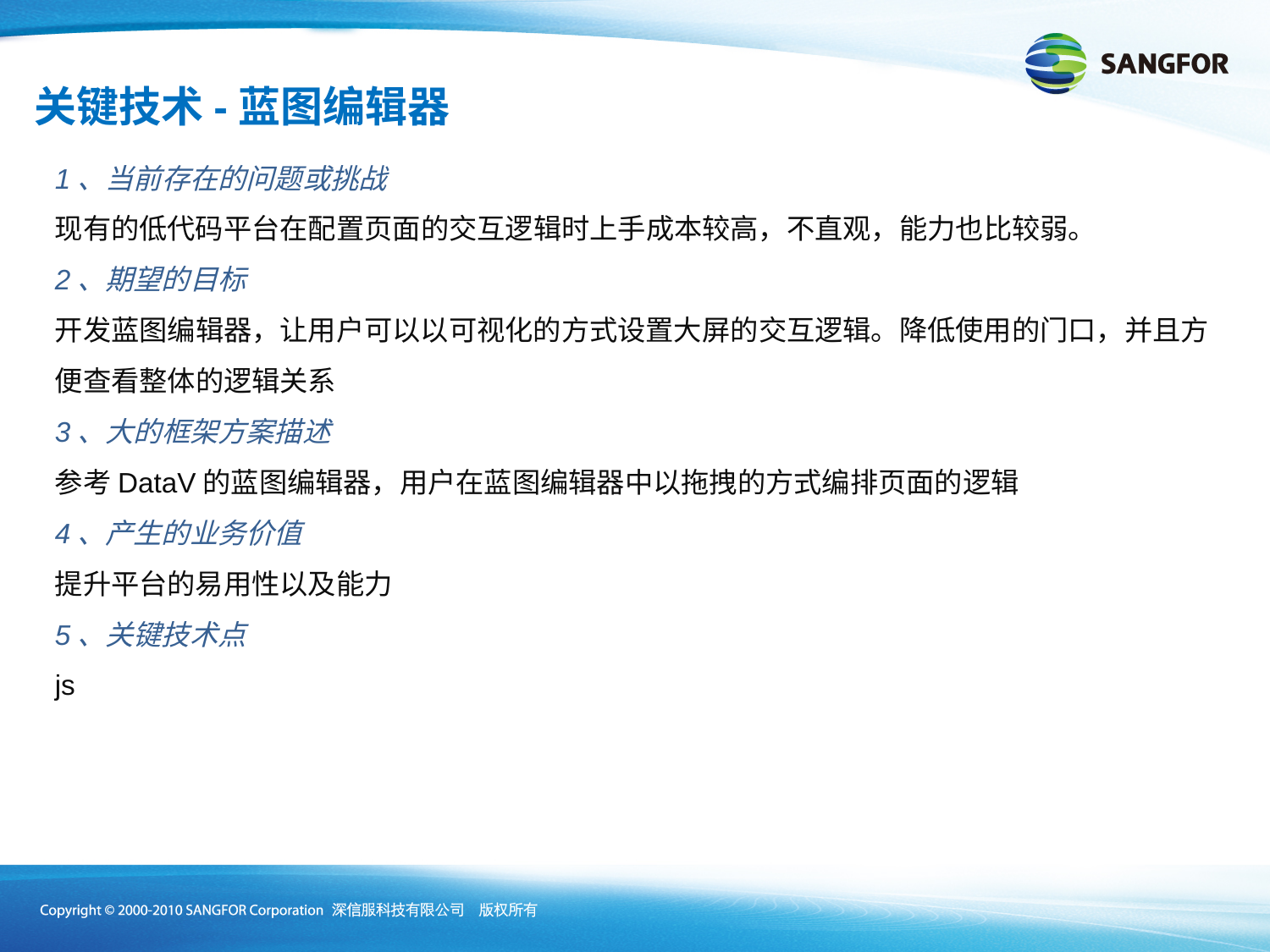

关键技术-蓝图编辑器
1、当前存在的问题或挑战
现有的低代码平台在配置页面的交互逻辑时上手成本较高，不直观，能力也比较弱。
2、期望的目标
开发蓝图编辑器，让用户可以以可视化的方式设置大屏的交互逻辑。降低使用的门口，并且方便查看整体的逻辑关系
3、大的框架方案描述
参考DataV的蓝图编辑器，用户在蓝图编辑器中以拖拽的方式编排页面的逻辑
4、产生的业务价值
提升平台的易用性以及能力
5、关键技术点
js